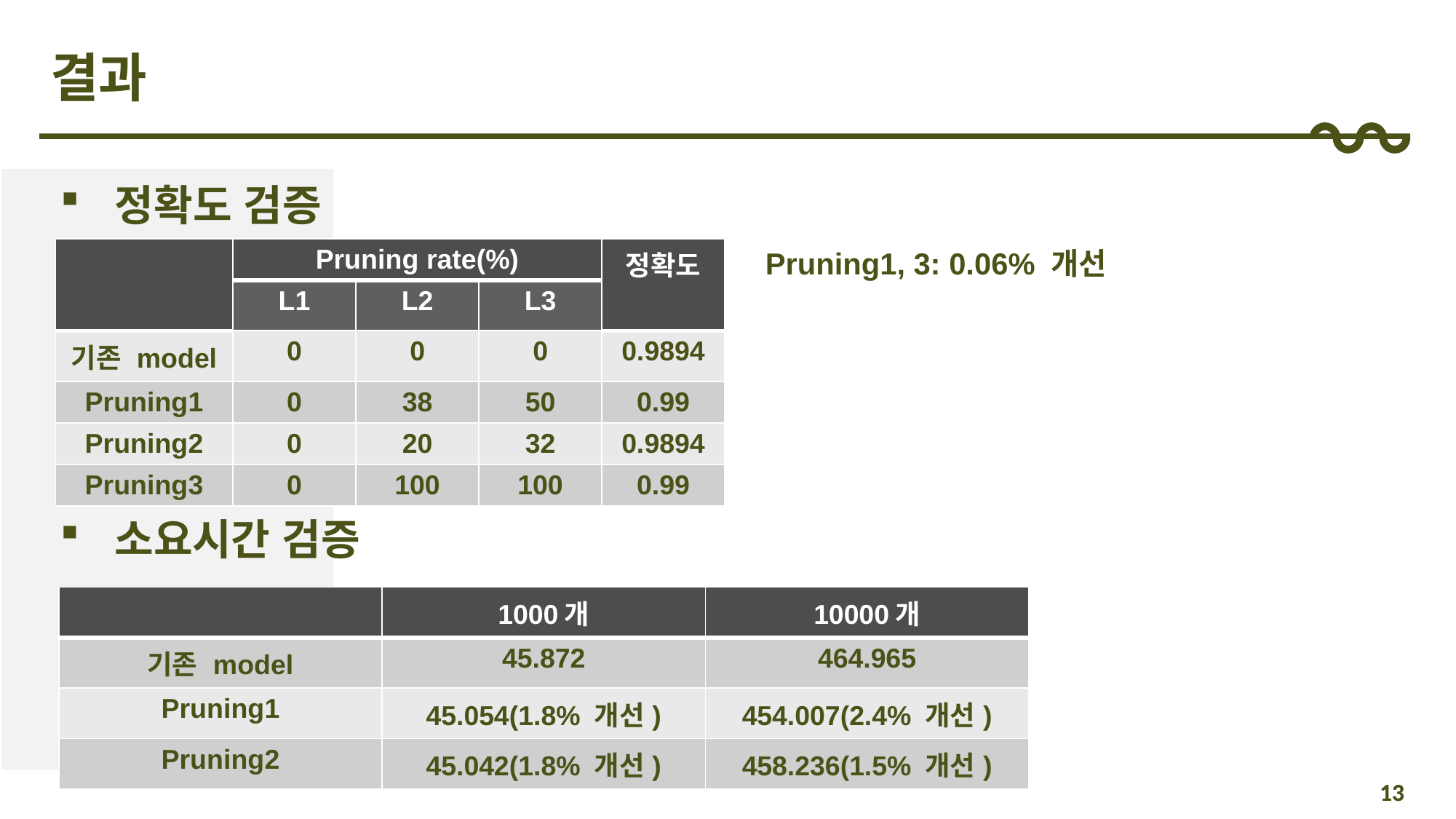

# 결과
정확도 검증
|  | Pruning rate(%) |  |  | 정확도 |
| --- | --- | --- | --- | --- |
|  | L1 | L2 | L3 |  |
| 기존 model | 0 | 0 | 0 | 0.9894 |
| Pruning1 | 0 | 38 | 50 | 0.99 |
| Pruning2 | 0 | 20 | 32 | 0.9894 |
| Pruning3 | 0 | 100 | 100 | 0.99 |
Pruning1, 3: 0.06% 개선
소요시간 검증
|  | 1000개 | 10000개 |
| --- | --- | --- |
| 기존 model | 45.872 | 464.965 |
| Pruning1 | 45.054(1.8% 개선) | 454.007(2.4% 개선) |
| Pruning2 | 45.042(1.8% 개선) | 458.236(1.5% 개선) |